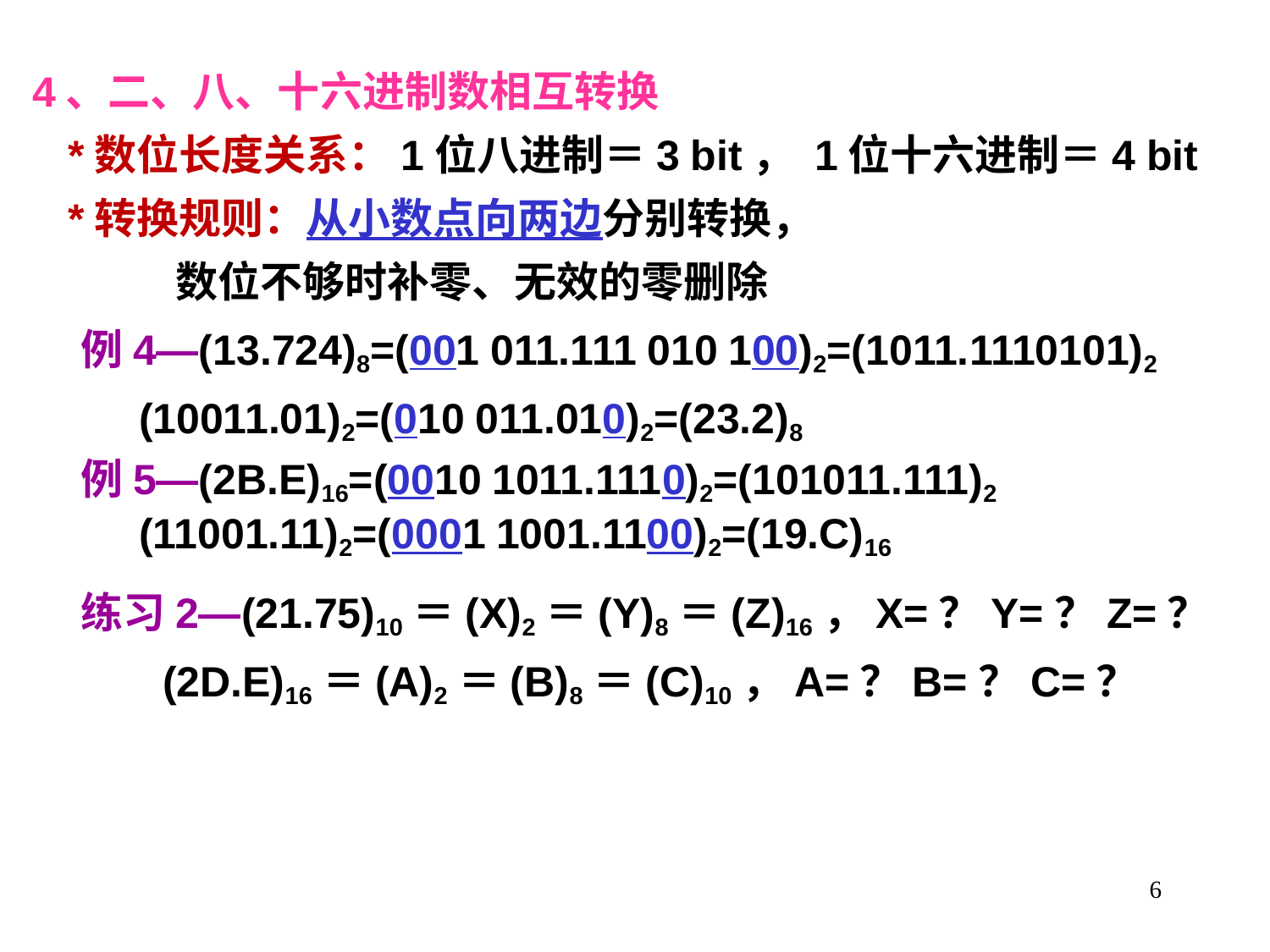

4、二、八、十六进制数相互转换
   *数位长度关系：1位八进制＝3 bit， 1位十六进制＝4 bit
   *转换规则：从小数点向两边分别转换，
              数位不够时补零、无效的零删除
    例4—(13.724)8=(001 011.111 010 100)2=(1011.1110101)2
         (10011.01)2=(010 011.010)2=(23.2)8
    例5—(2B.E)16=(0010 1011.1110)2=(101011.111)2
         (11001.11)2=(0001 1001.1100)2=(19.C)16
    练习2—(21.75)10＝(X)2＝(Y)8＝(Z)16，X=？Y=？Z=？
           (2D.E)16＝(A)2＝(B)8＝(C)10，A=？B=？C=？
6